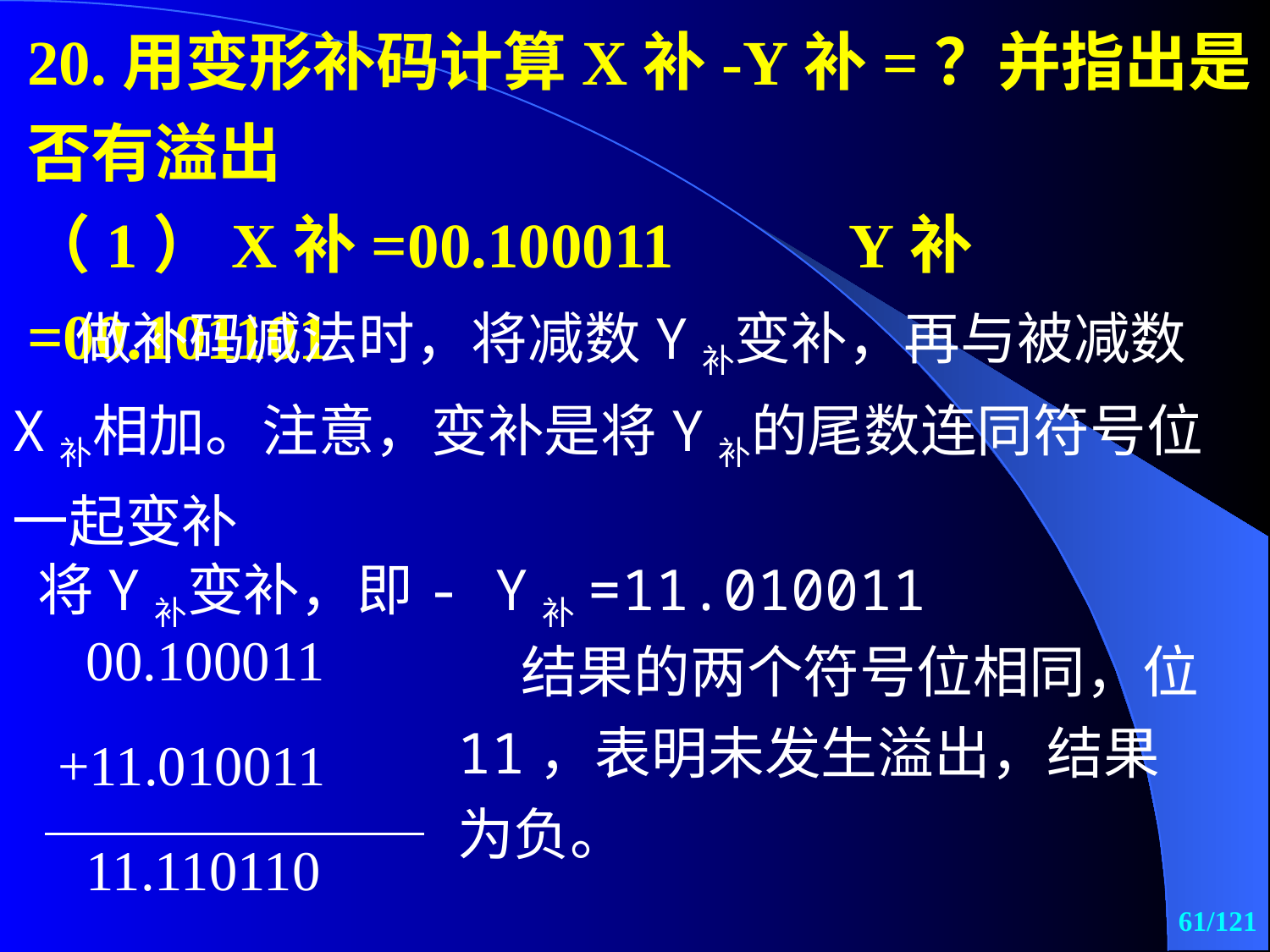

20.用变形补码计算X补-Y补=？并指出是否有溢出
（1）X补=00.100011           Y补=00.101101
做补码减法时，将减数Y补变补，再与被减数X补相加。注意，变补是将Y补的尾数连同符号位一起变补
将Y补变补，即- Y补=11.010011
结果的两个符号位相同，位11，表明未发生溢出，结果为负。
| 00.100011 |
| --- |
| +11.010011 |
| 11.110110 |
61/121